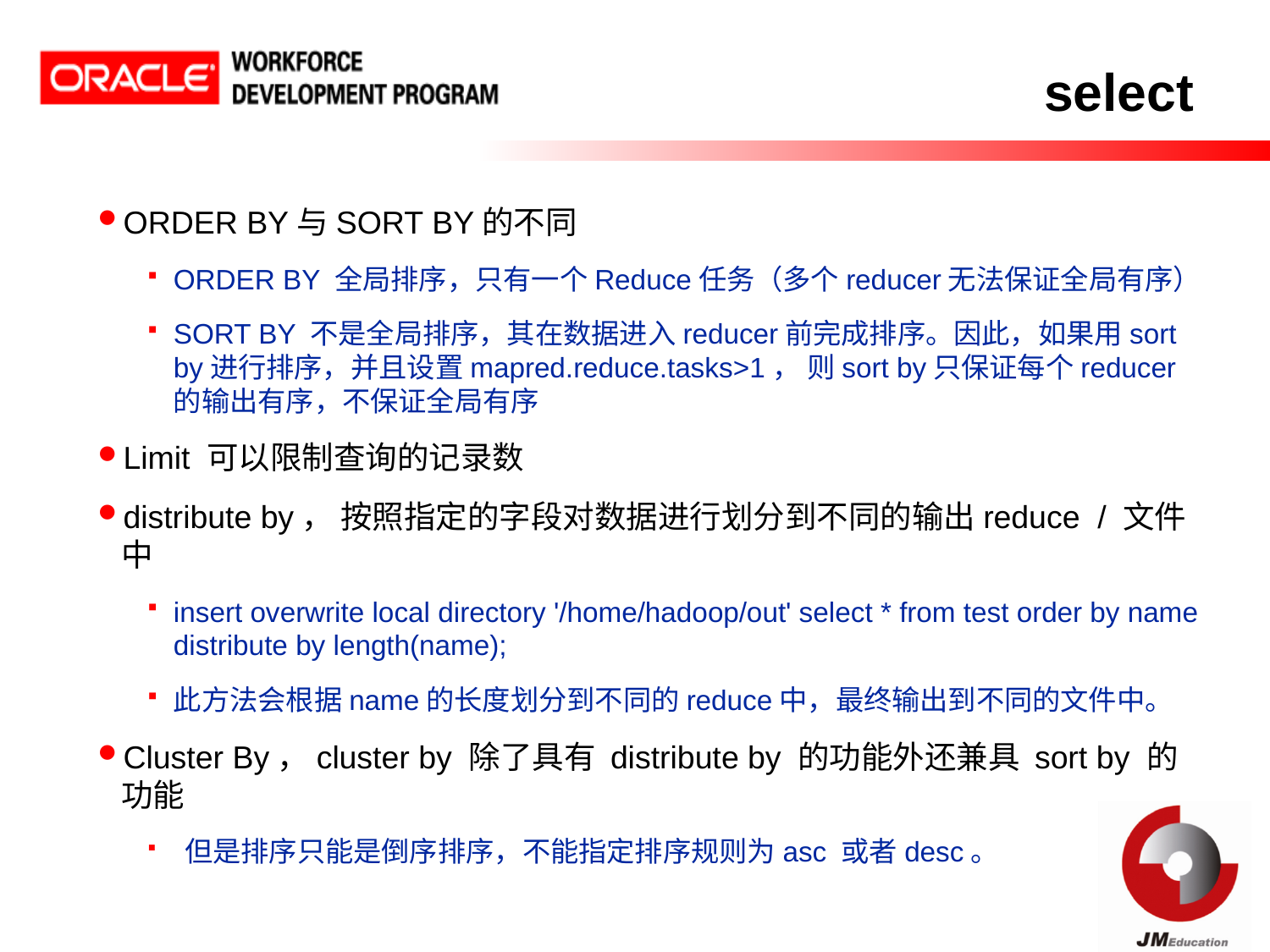

select
ORDER BY与SORT BY的不同
ORDER BY 全局排序，只有一个Reduce任务（多个reducer无法保证全局有序）
SORT BY 不是全局排序，其在数据进入reducer前完成排序。因此，如果用sort by进行排序，并且设置mapred.reduce.tasks>1， 则sort by只保证每个reducer的输出有序，不保证全局有序
Limit 可以限制查询的记录数
distribute by， 按照指定的字段对数据进行划分到不同的输出reduce  / 文件中
insert overwrite local directory '/home/hadoop/out' select * from test order by name distribute by length(name);
此方法会根据name的长度划分到不同的reduce中，最终输出到不同的文件中。
Cluster By，cluster by 除了具有 distribute by 的功能外还兼具 sort by 的功能
 但是排序只能是倒序排序，不能指定排序规则为asc 或者desc。